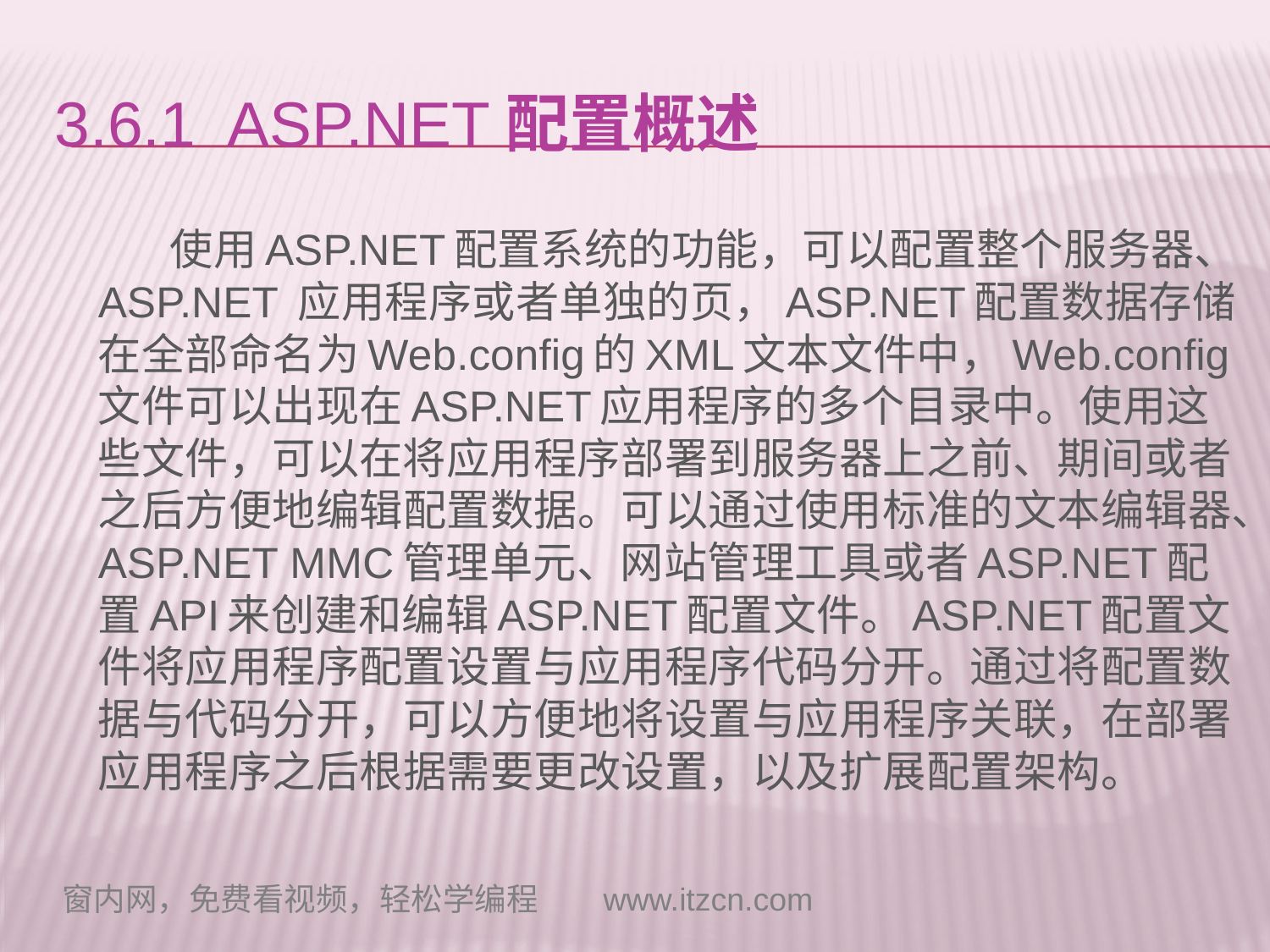

# 3.6.1  ASP.NET配置概述
           使用ASP.NET配置系统的功能，可以配置整个服务器、ASP.NET 应用程序或者单独的页，ASP.NET配置数据存储在全部命名为Web.config的XML文本文件中，Web.config文件可以出现在ASP.NET应用程序的多个目录中。使用这些文件，可以在将应用程序部署到服务器上之前、期间或者之后方便地编辑配置数据。可以通过使用标准的文本编辑器、ASP.NET MMC管理单元、网站管理工具或者ASP.NET配置API来创建和编辑ASP.NET配置文件。ASP.NET配置文件将应用程序配置设置与应用程序代码分开。通过将配置数据与代码分开，可以方便地将设置与应用程序关联，在部署应用程序之后根据需要更改设置，以及扩展配置架构。